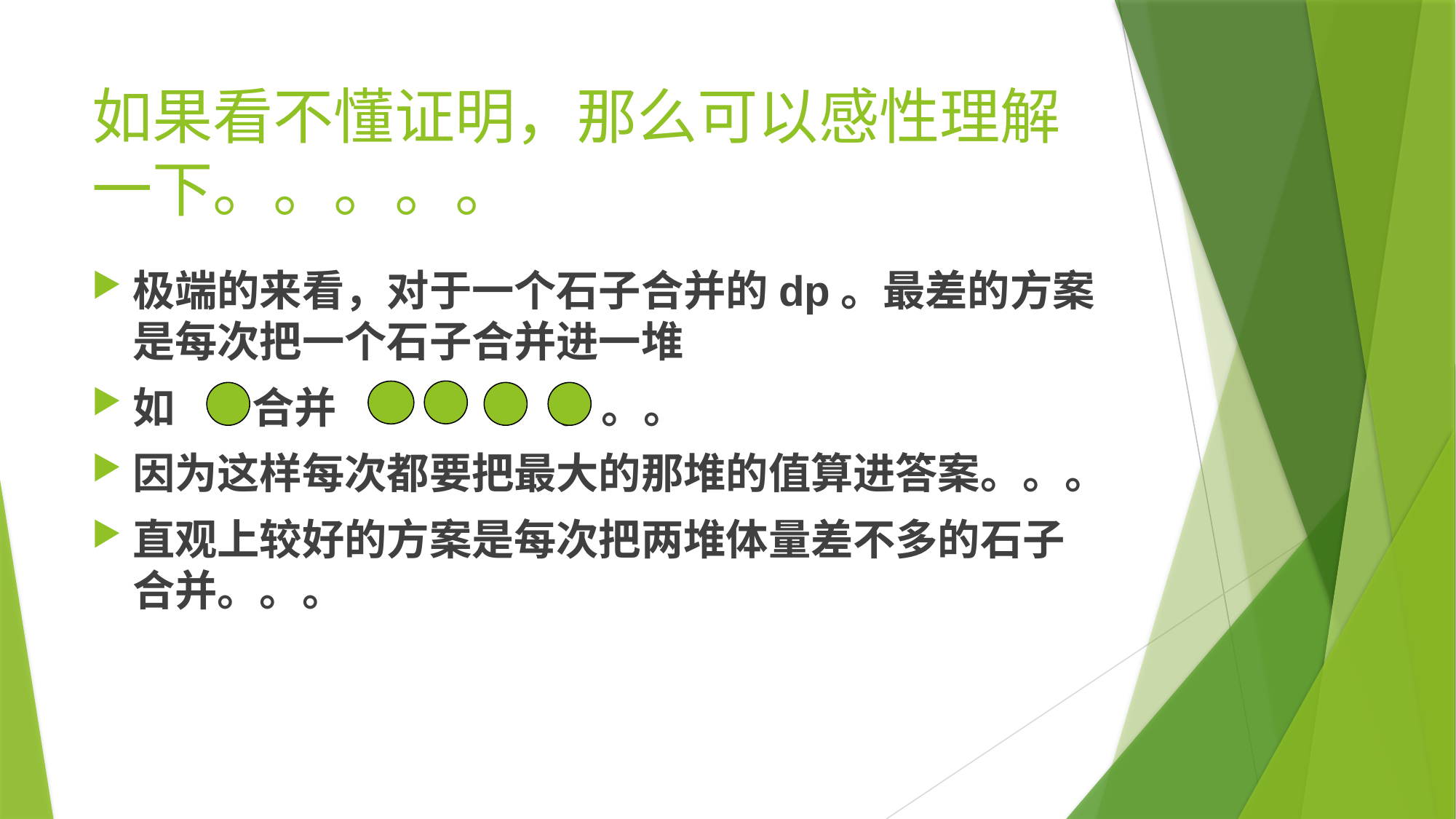

# 如果看不懂证明，那么可以感性理解一下。。。。。
极端的来看，对于一个石子合并的dp。最差的方案是每次把一个石子合并进一堆
如        合并                       。。。
因为这样每次都要把最大的那堆的值算进答案。。。
直观上较好的方案是每次把两堆体量差不多的石子合并。。。